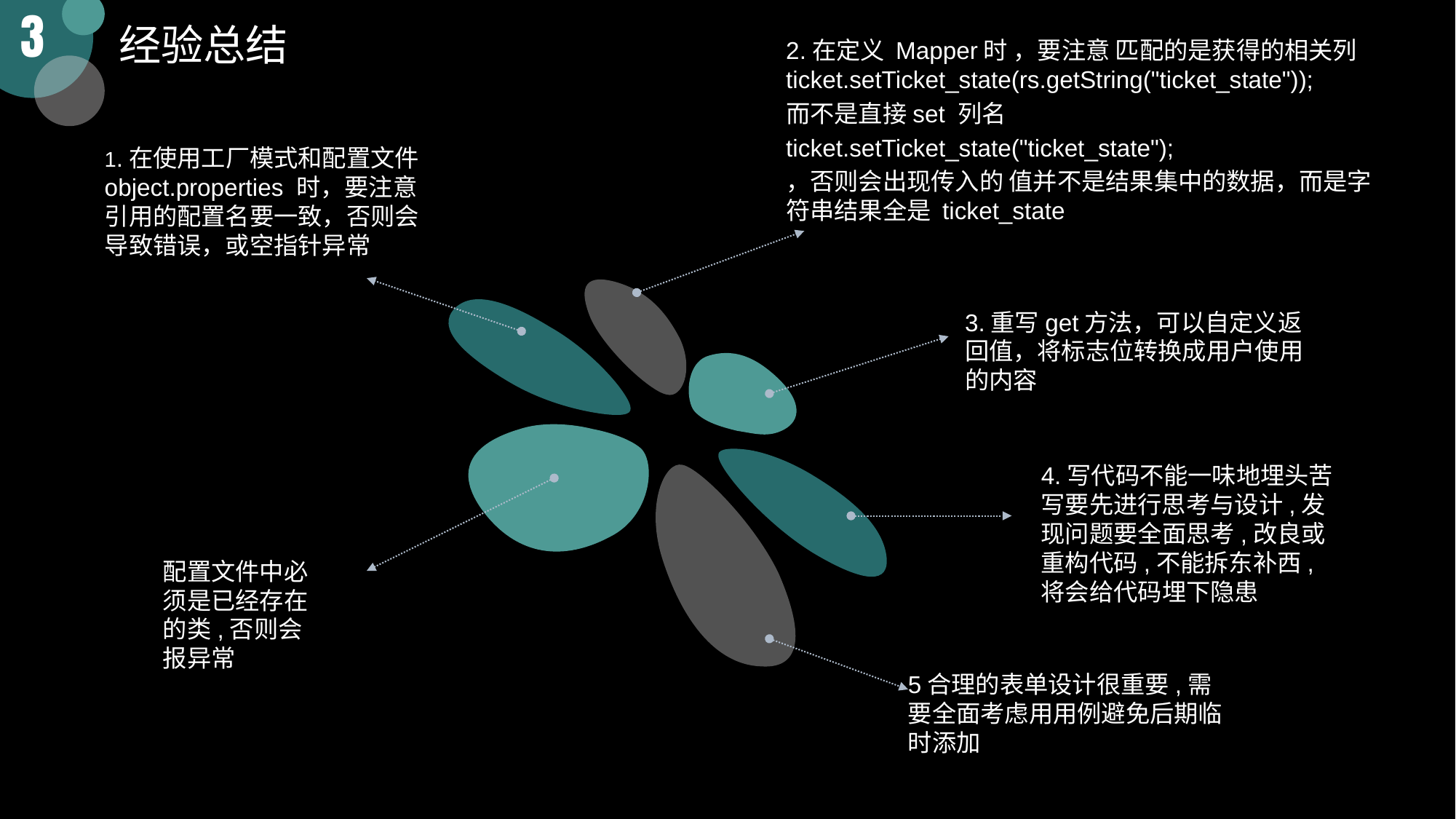

3

经验总结
2.在定义 Mapper时 ，要注意 匹配的是获得的相关列ticket.setTicket_state(rs.getString("ticket_state"));
而不是直接set 列名
ticket.setTicket_state("ticket_state");
，否则会出现传入的 值并不是结果集中的数据，而是字符串结果全是 ticket_state

1.在使用工厂模式和配置文件 object.properties 时，要注意引用的配置名要一致，否则会导致错误，或空指针异常

3.重写get方法，可以自定义返回值，将标志位转换成用户使用的内容

4.写代码不能一味地埋头苦写要先进行思考与设计,发现问题要全面思考,改良或重构代码,不能拆东补西,将会给代码埋下隐患

配置文件中必须是已经存在的类,否则会报异常
5合理的表单设计很重要,需要全面考虑用用例避免后期临时添加